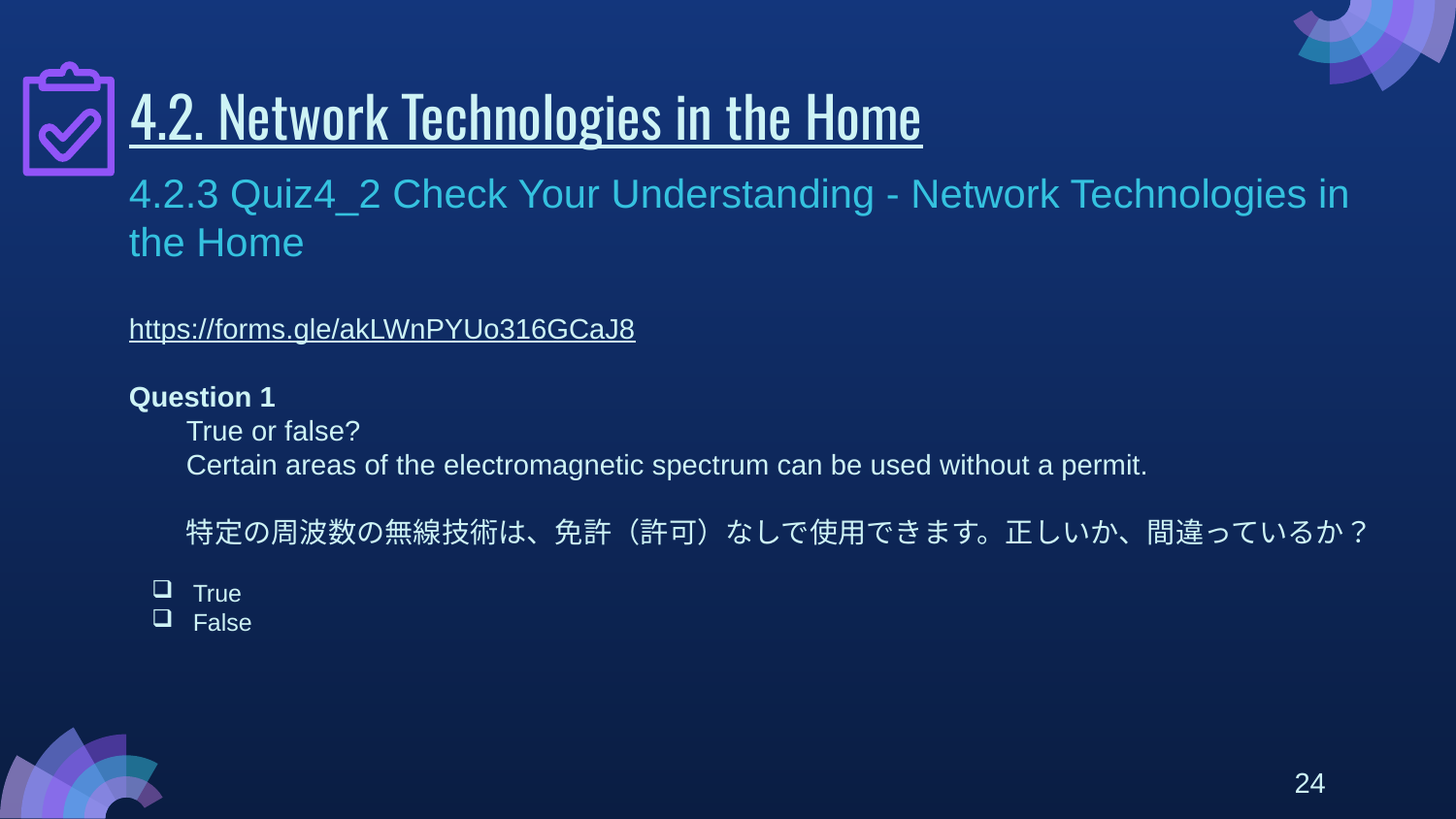

# 4.2. Network Technologies in the Home
4.2.3 Quiz4_2 Check Your Understanding - Network Technologies in the Home
https://forms.gle/akLWnPYUo316GCaJ8

Question 1
True or false?
Certain areas of the electromagnetic spectrum can be used without a permit.

特定の周波数の無線技術は、免許（許可）なしで使用できます。正しいか、間違っているか？

 True
 False
24